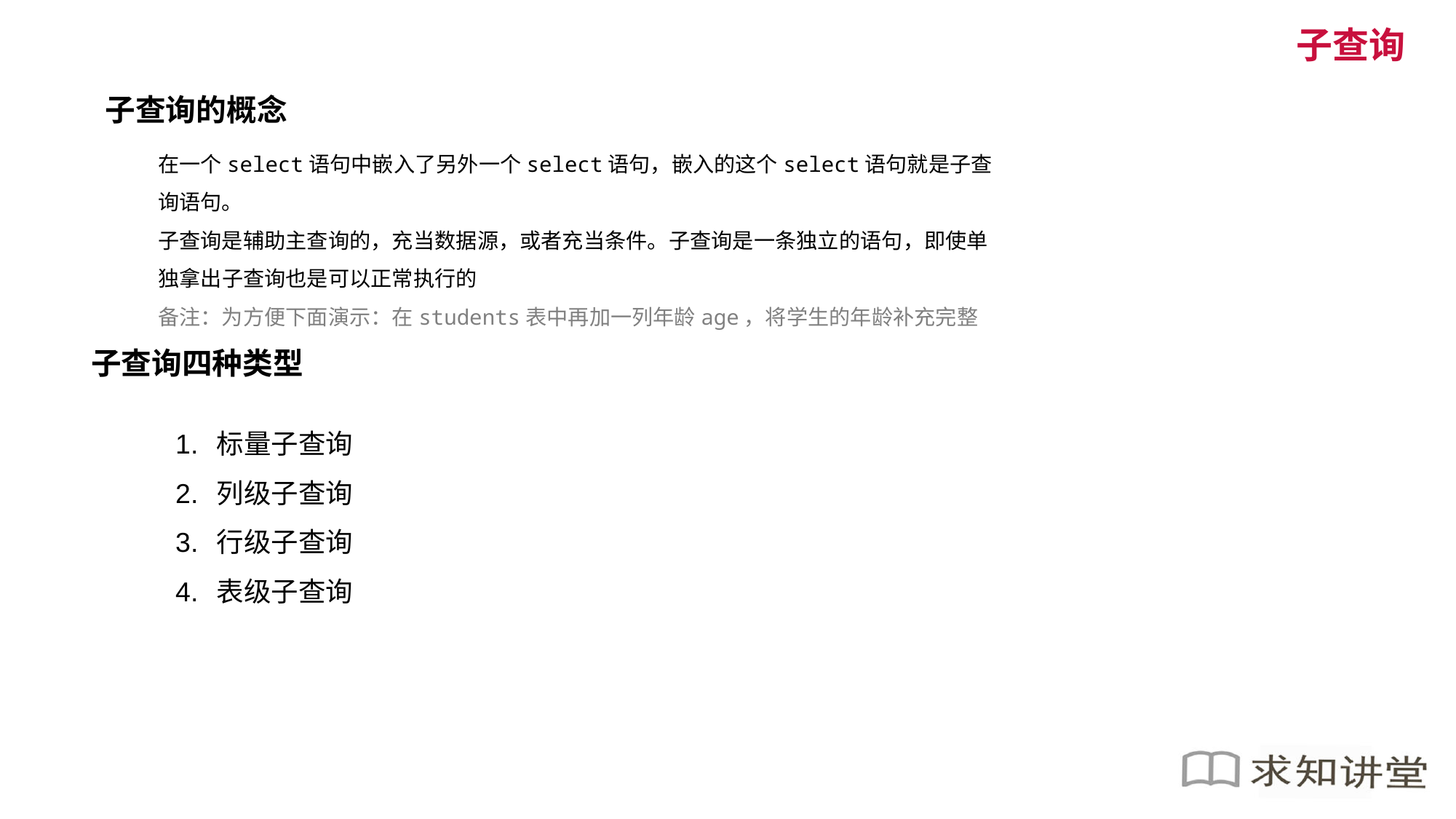

子查询
子查询的概念
在一个select语句中嵌入了另外一个select语句，嵌入的这个select语句就是子查询语句。
子查询是辅助主查询的，充当数据源，或者充当条件。子查询是一条独立的语句，即使单独拿出子查询也是可以正常执行的
备注：为方便下面演示：在students表中再加一列年龄age，将学生的年龄补充完整
子查询四种类型
标量子查询
列级子查询
行级子查询
表级子查询